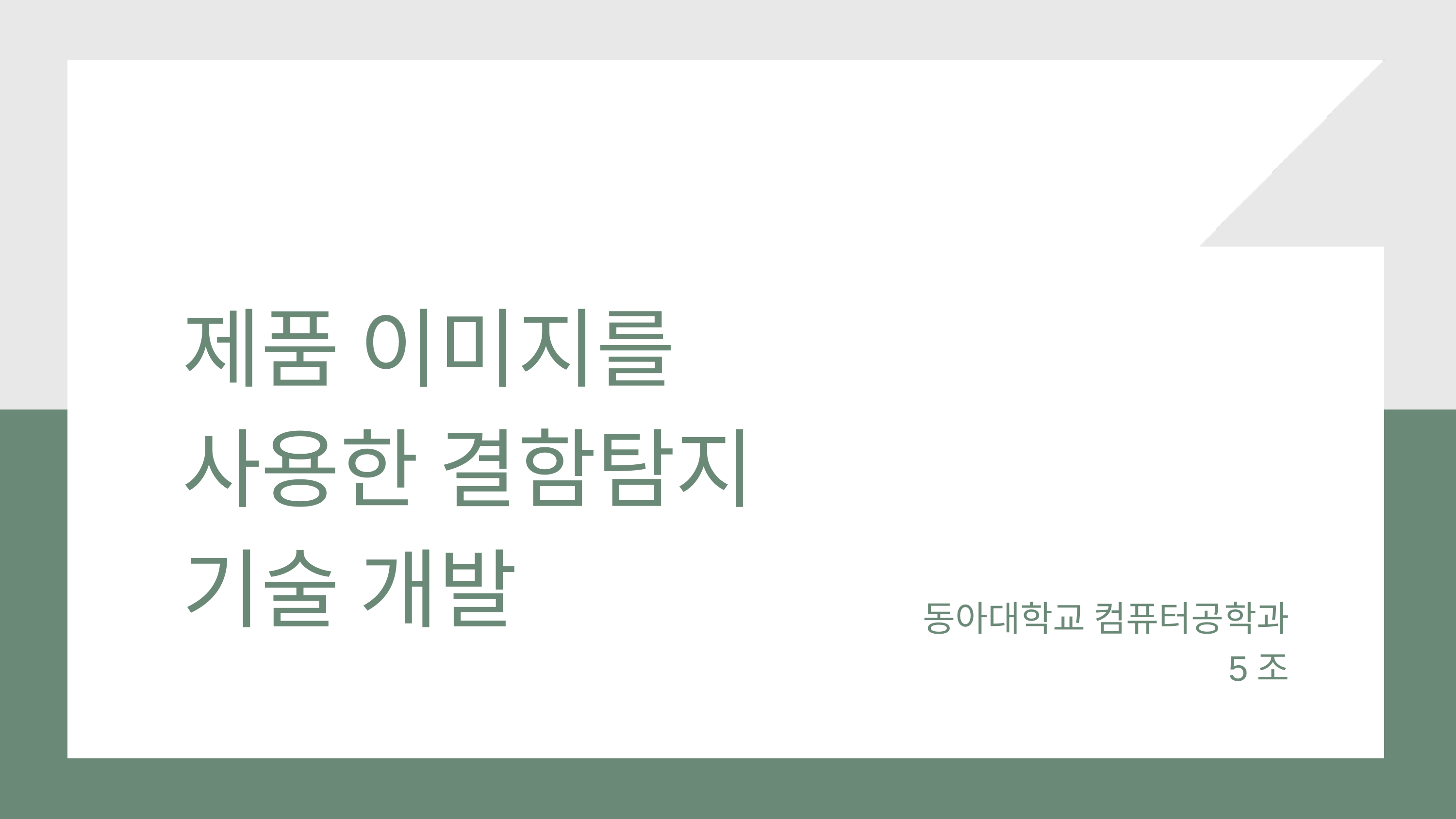

제품 이미지를 사용한 결함탐지 기술 개발

동아대학교 컴퓨터공학과 5조